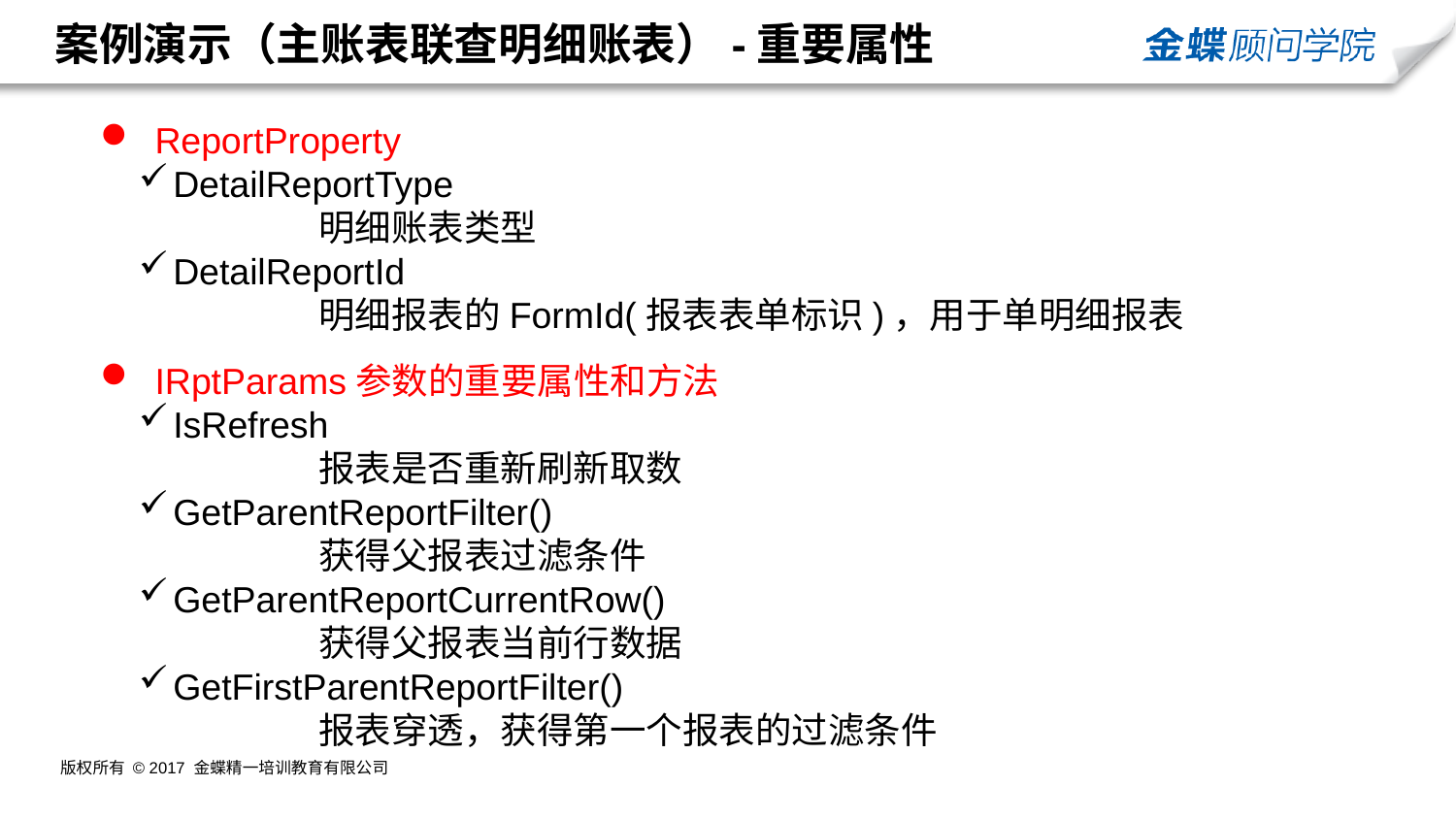

# 案例演示（主账表联查明细账表）-重要属性
ReportProperty
DetailReportType
	明细账表类型
DetailReportId
	明细报表的FormId(报表表单标识)，用于单明细报表
IRptParams参数的重要属性和方法
IsRefresh
	报表是否重新刷新取数
GetParentReportFilter()
	获得父报表过滤条件
GetParentReportCurrentRow()
	获得父报表当前行数据
GetFirstParentReportFilter()
	报表穿透，获得第一个报表的过滤条件